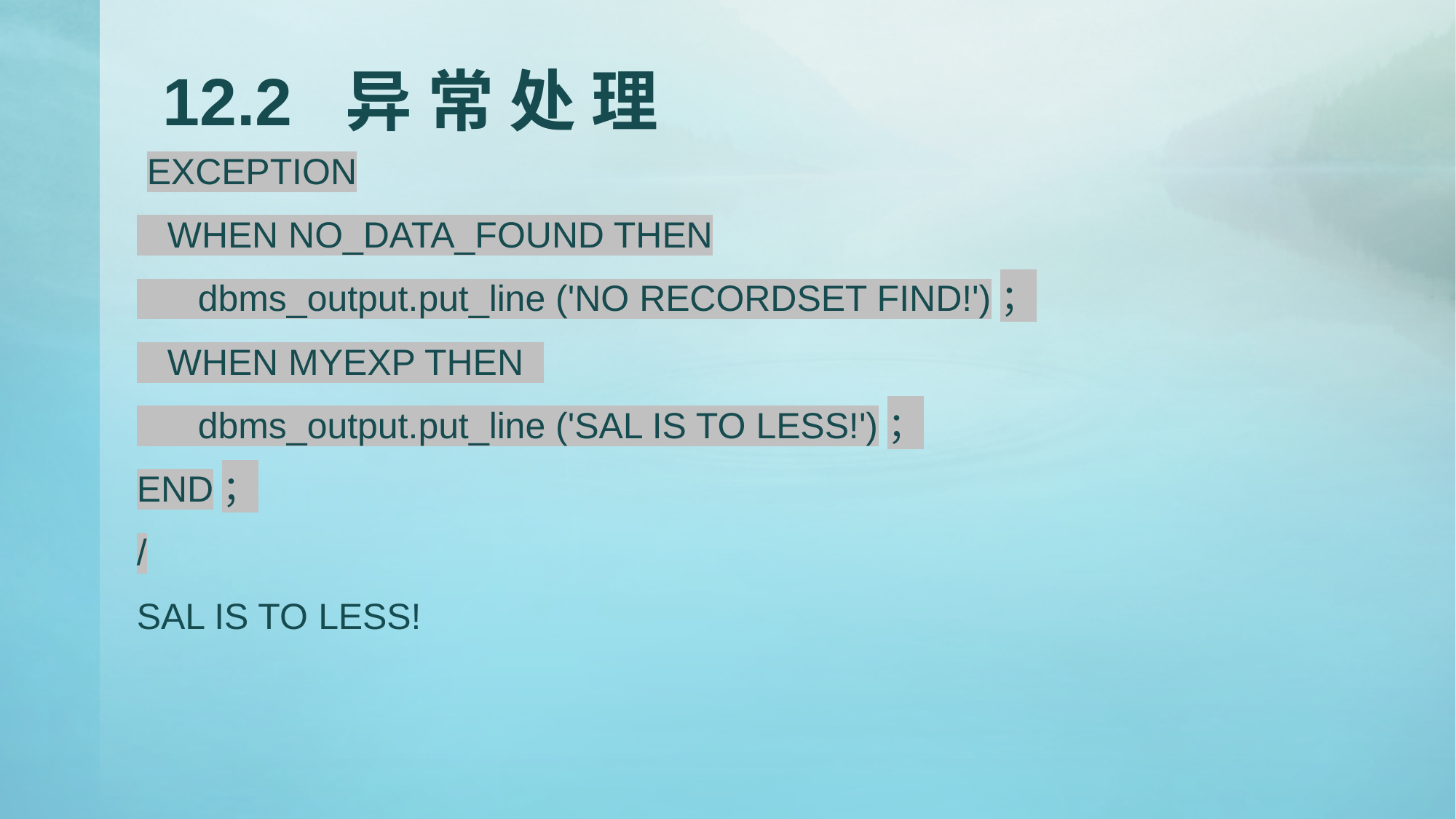

# 12.2  异 常 处 理
 EXCEPTION
   WHEN NO_DATA_FOUND THEN
      dbms_output.put_line ('NO RECORDSET FIND!')；
   WHEN MYEXP THEN
      dbms_output.put_line ('SAL IS TO LESS!')；
END；
/
SAL IS TO LESS!